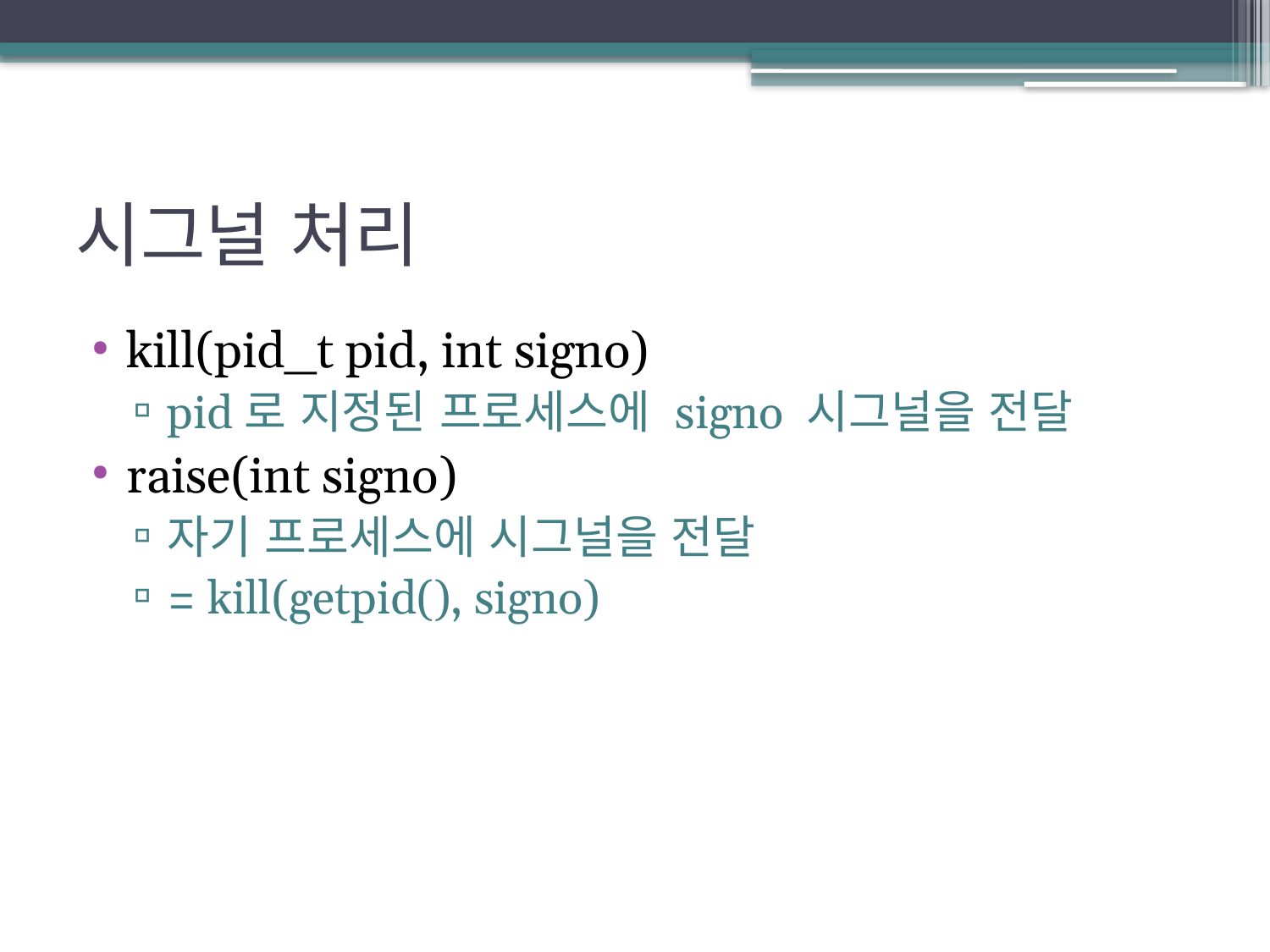

# 시그널 처리
kill(pid_t pid, int signo)
pid로 지정된 프로세스에 signo 시그널을 전달
raise(int signo)
자기 프로세스에 시그널을 전달
= kill(getpid(), signo)